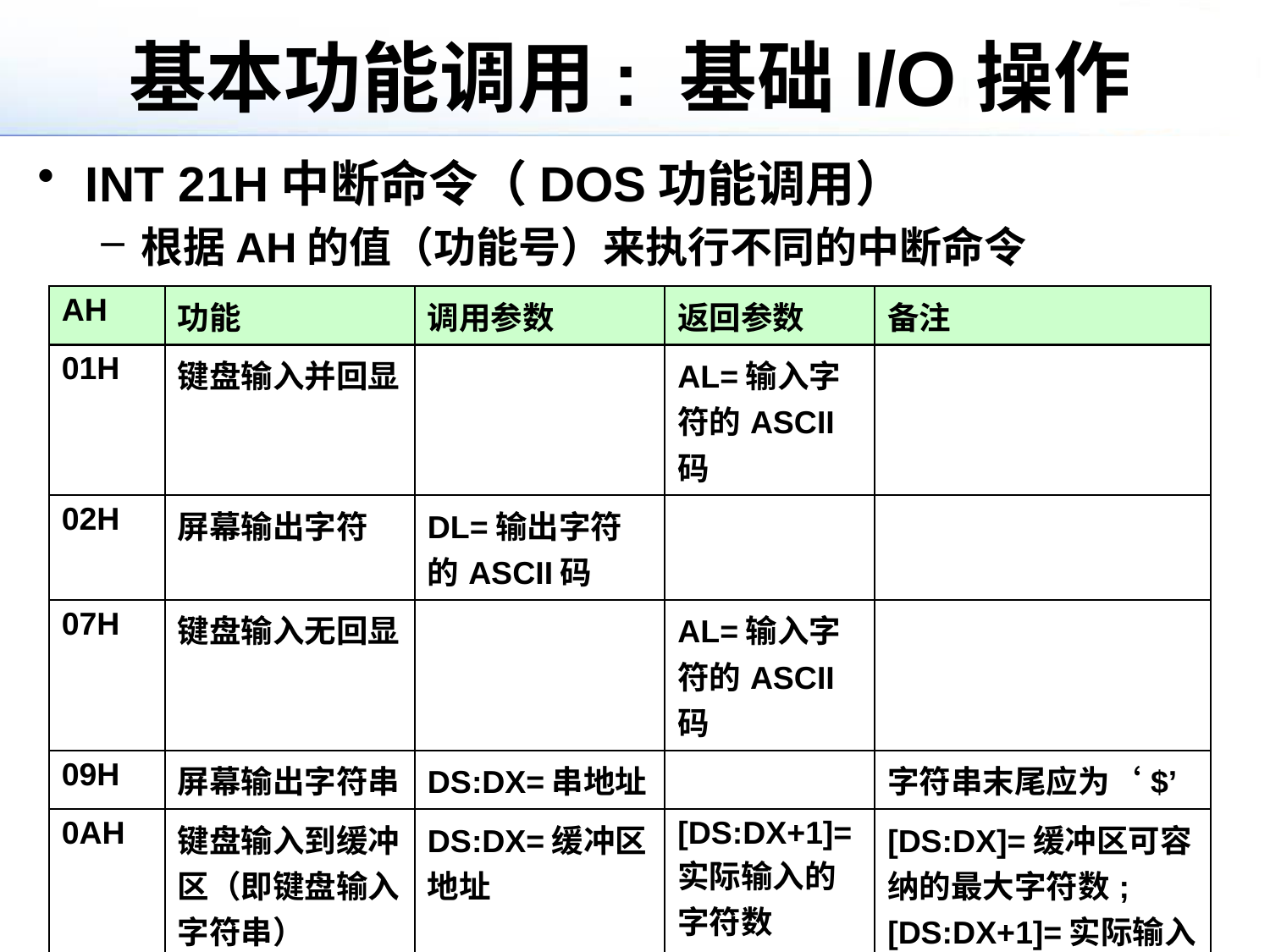

# 基本功能调用: 基础I/O操作
INT 21H中断命令（DOS功能调用）
根据AH的值（功能号）来执行不同的中断命令
| AH | 功能 | 调用参数 | 返回参数 | 备注 |
| --- | --- | --- | --- | --- |
| 01H | 键盘输入并回显 |  | AL=输入字符的ASCII码 |  |
| 02H | 屏幕输出字符 | DL=输出字符的ASCII码 |  |  |
| 07H | 键盘输入无回显 |  | AL=输入字符的ASCII码 |  |
| 09H | 屏幕输出字符串 | DS:DX=串地址 |  | 字符串末尾应为‘$’ |
| 0AH | 键盘输入到缓冲区（即键盘输入字符串） | DS:DX=缓冲区地址 | [DS:DX+1]=实际输入的字符数 | [DS:DX]=缓冲区可容纳的最大字符数; [DS:DX+1]=实际输入字符数; 字符串本身从[DS:DX+2]开始存储 |